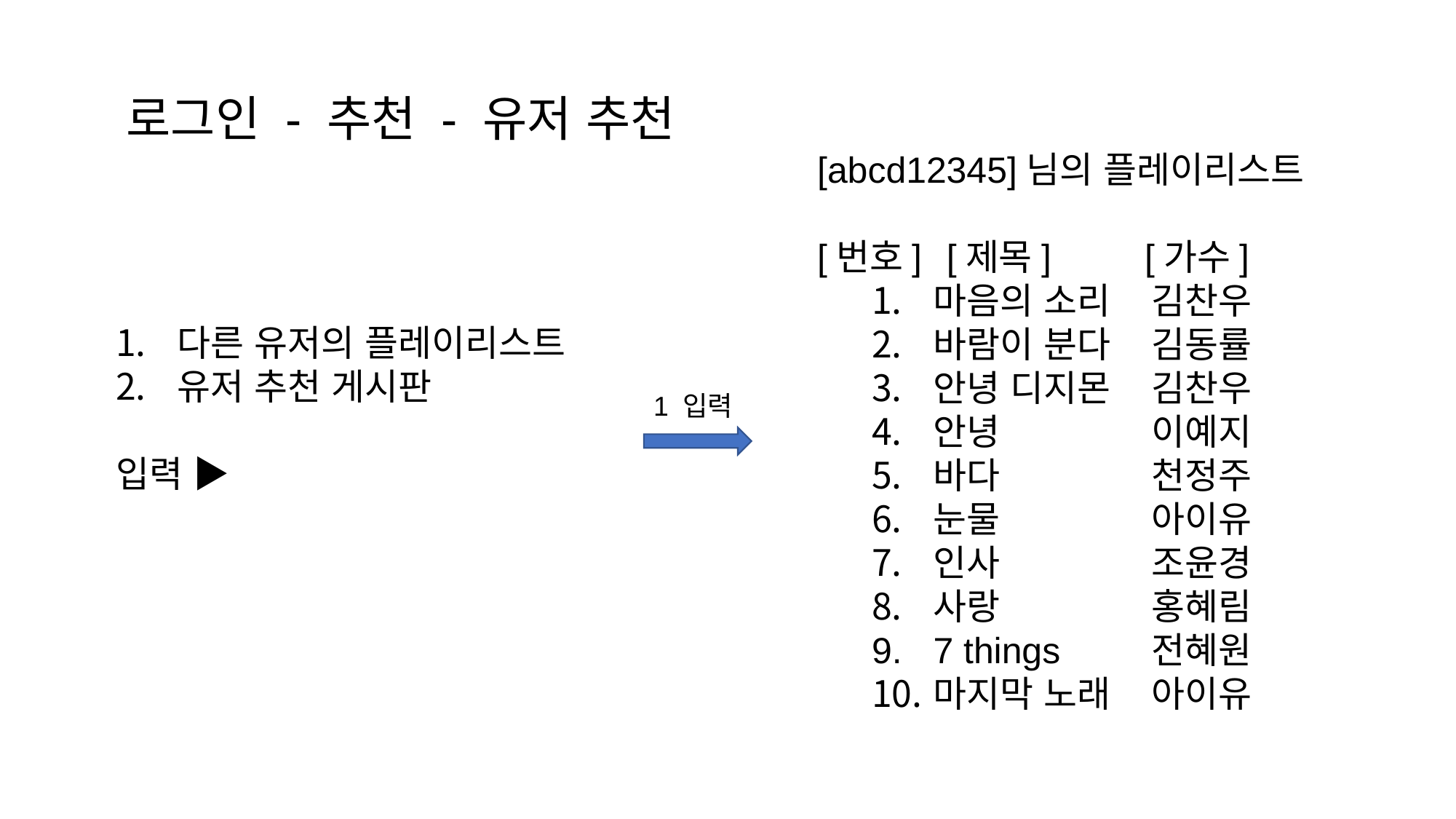

로그인 - 추천 - 유저 추천
[abcd12345]님의 플레이리스트

[번호]	  [제목]  	[가수]
마음의 소리	김찬우
바람이 분다	김동률
안녕 디지몬	김찬우
안녕		이예지
바다		천정주
눈물		아이유
인사		조윤경
사랑		홍혜림
7 things	전혜원
마지막 노래	아이유
다른 유저의 플레이리스트
유저 추천 게시판

입력 ▶

1 입력